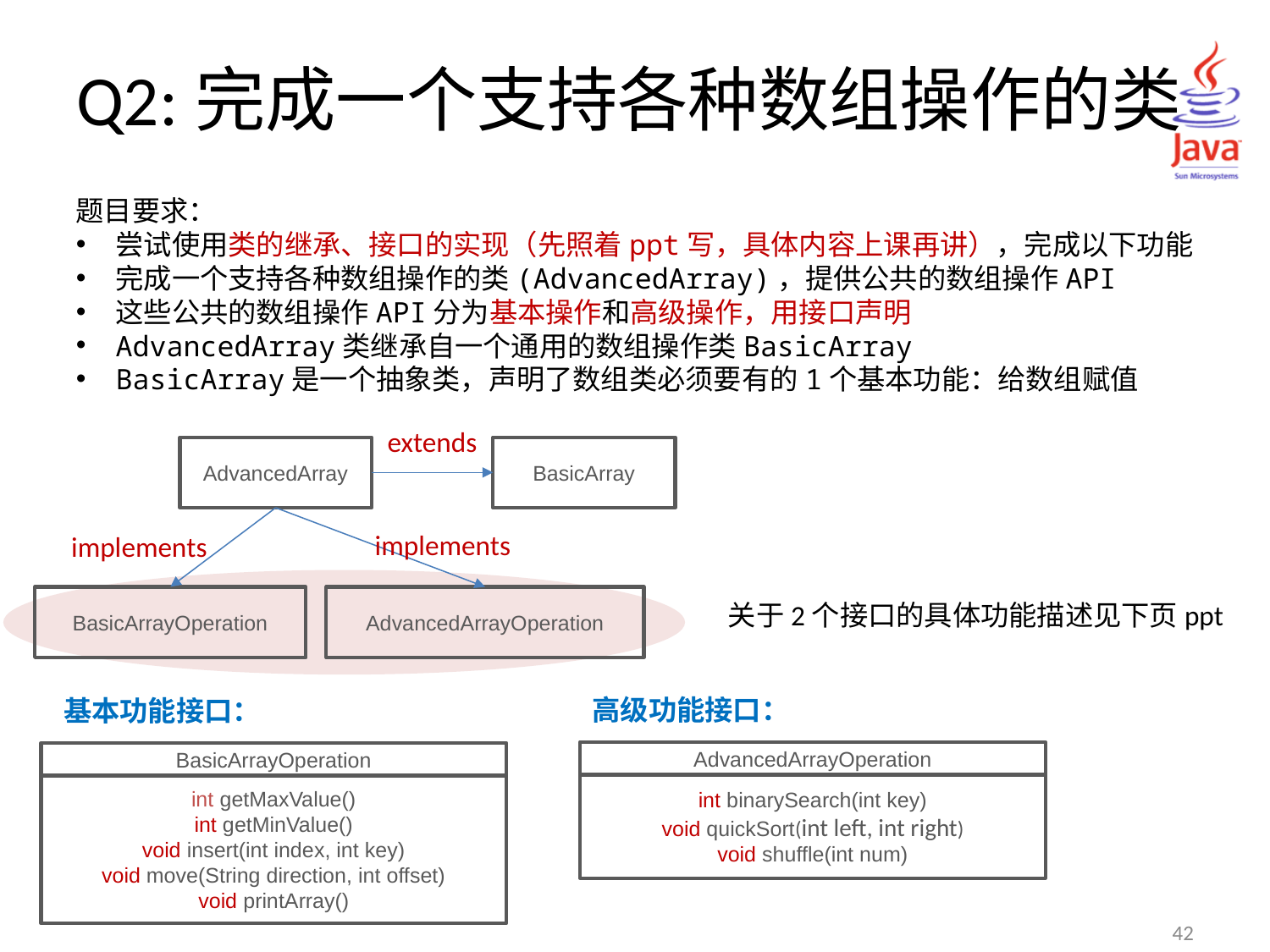

# Q2:完成一个支持各种数组操作的类
题目要求：
尝试使用类的继承、接口的实现（先照着ppt写，具体内容上课再讲），完成以下功能
完成一个支持各种数组操作的类(AdvancedArray)，提供公共的数组操作API
这些公共的数组操作API分为基本操作和高级操作，用接口声明
AdvancedArray类继承自一个通用的数组操作类BasicArray
BasicArray是一个抽象类，声明了数组类必须要有的1个基本功能：给数组赋值
extends
AdvancedArray
BasicArray
implements
implements
BasicArrayOperation
AdvancedArrayOperation

关于2个接口的具体功能描述见下页ppt
高级功能接口：
基本功能接口：
AdvancedArrayOperation
BasicArrayOperation
int binarySearch(int key)
void quickSort(int left, int right)
void shuffle(int num)
int getMaxValue()
int getMinValue()
void insert(int index, int key)
void move(String direction, int offset)
void printArray()
42